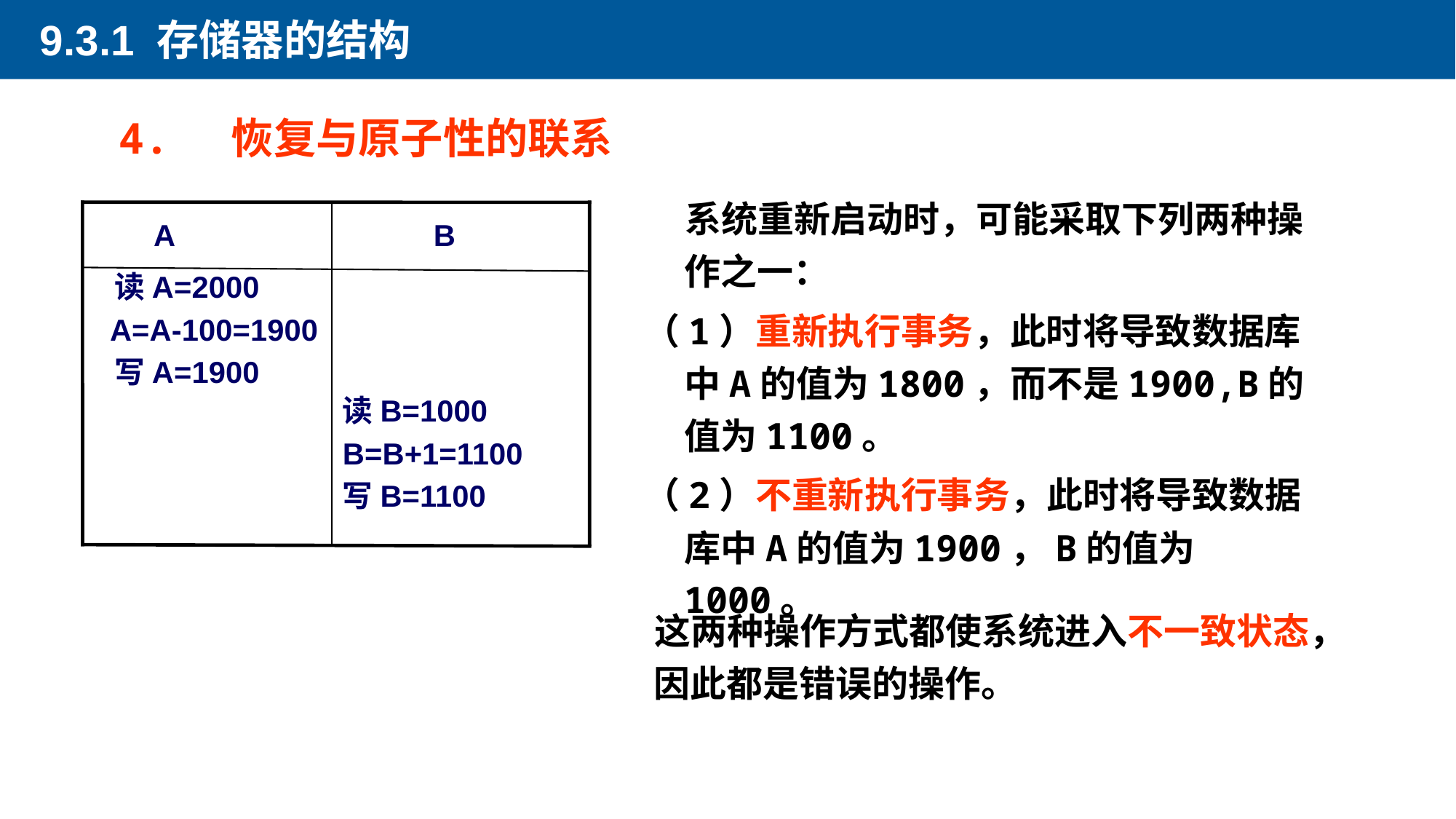

9.3.1 存储器的结构
4.  恢复与原子性的联系

    系统重新启动时，可能采取下列两种操作之一：
（1）重新执行事务，此时将导致数据库中A的值为1800，而不是1900,B的值为1100。
（2）不重新执行事务，此时将导致数据库中A的值为1900，B的值为1000。

A                               B
  读A=2000
  A=A-100=1900
  写A=1900

读B=1000
B=B+1=1100
写B=1100

    这两种操作方式都使系统进入不一致状态，因此都是错误的操作。